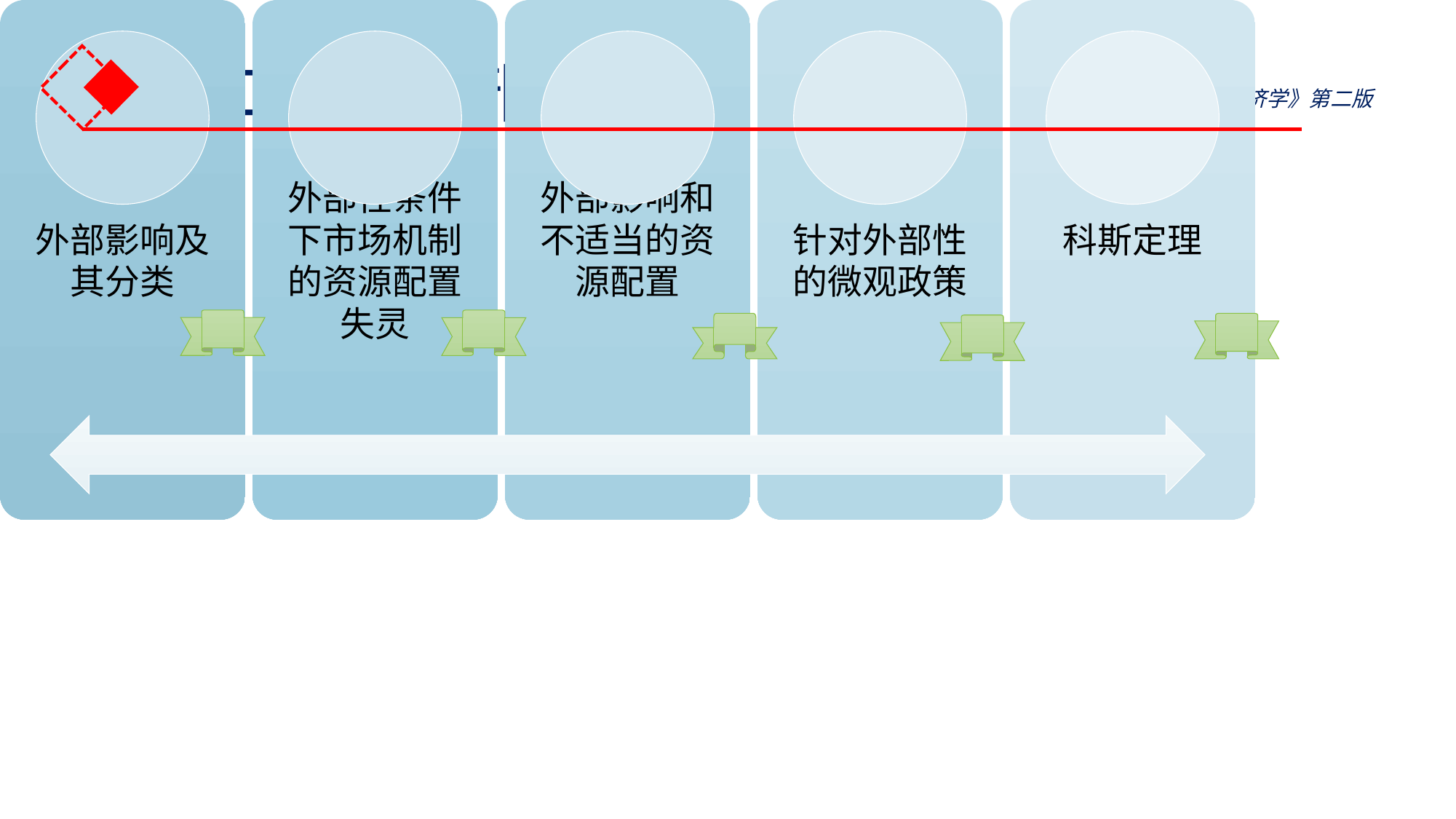

# 第二节   外部性

外部影响及其分类
外部性条件下市场机制的资源配置失灵
外部影响和不适当的资源配置
针对外部性的微观政策
科斯定理